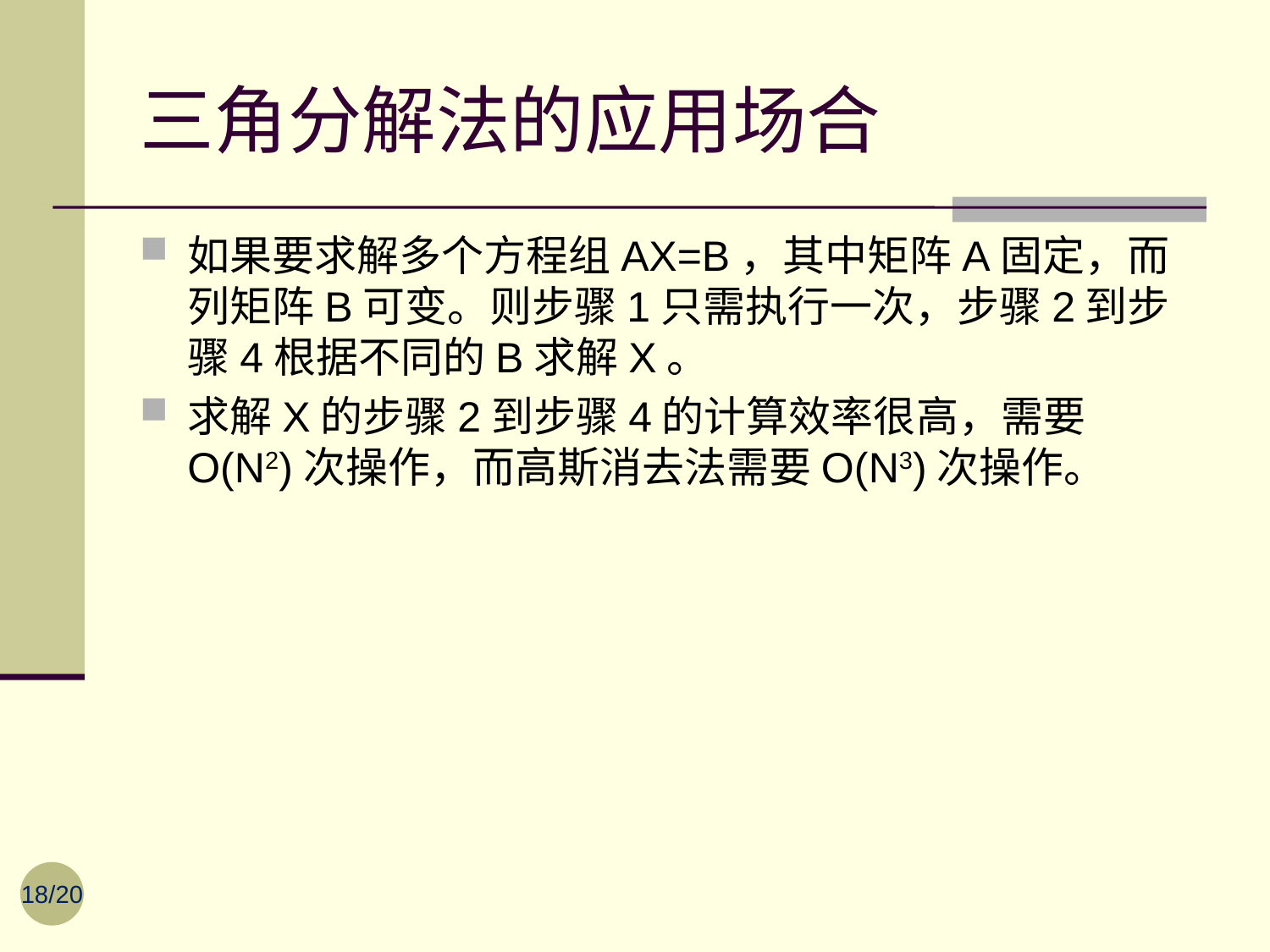

# 三角分解法的应用场合
如果要求解多个方程组AX=B，其中矩阵A固定，而列矩阵B可变。则步骤1只需执行一次，步骤2到步骤4根据不同的B求解X。
求解X的步骤2到步骤4的计算效率很高，需要O(N2)次操作，而高斯消去法需要O(N3)次操作。